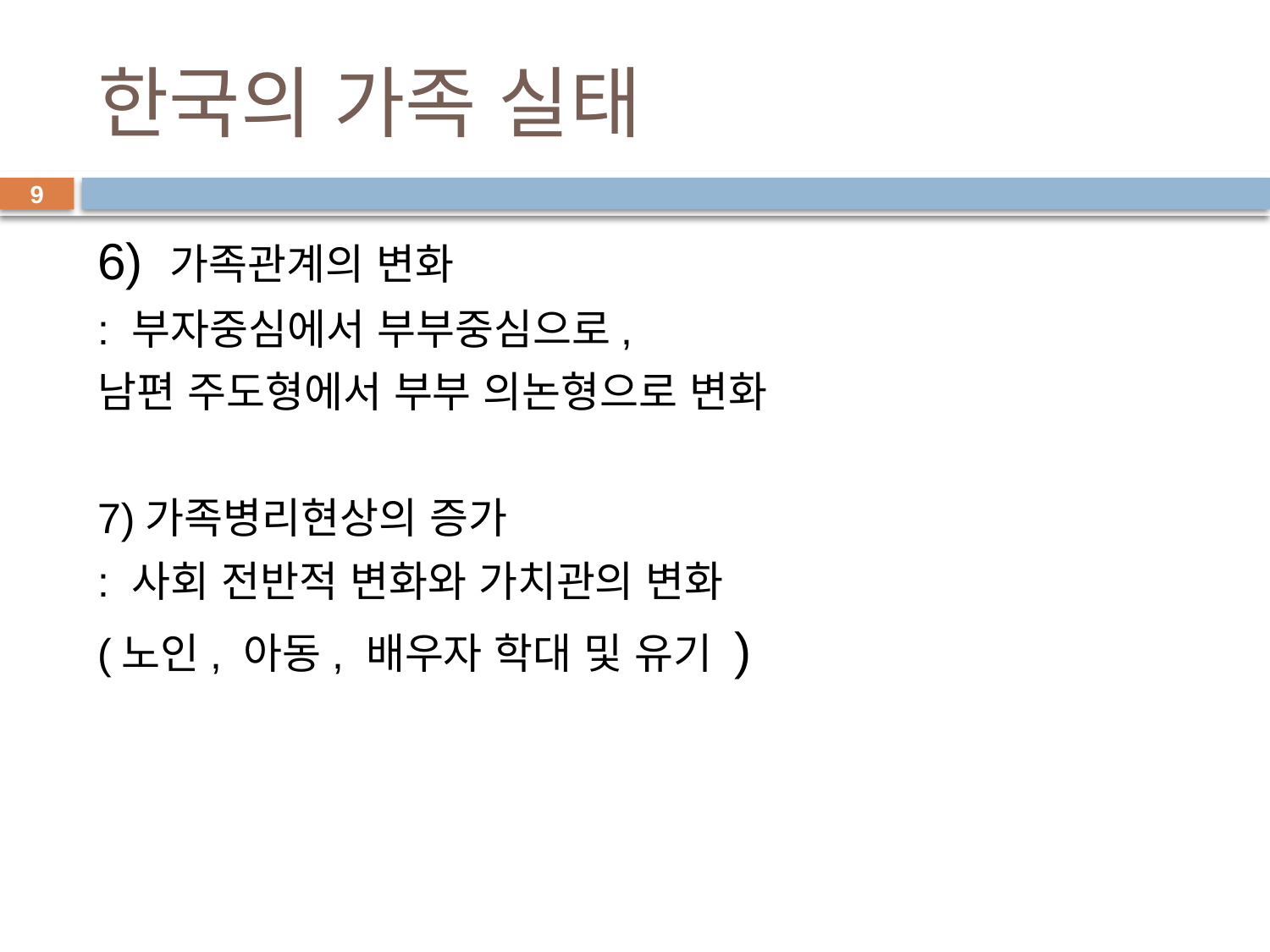

# 한국의 가족 실태
9
6) 가족관계의 변화
: 부자중심에서 부부중심으로,
남편 주도형에서 부부 의논형으로 변화

7)가족병리현상의 증가
: 사회 전반적 변화와 가치관의 변화
(노인, 아동, 배우자 학대 및 유기 )